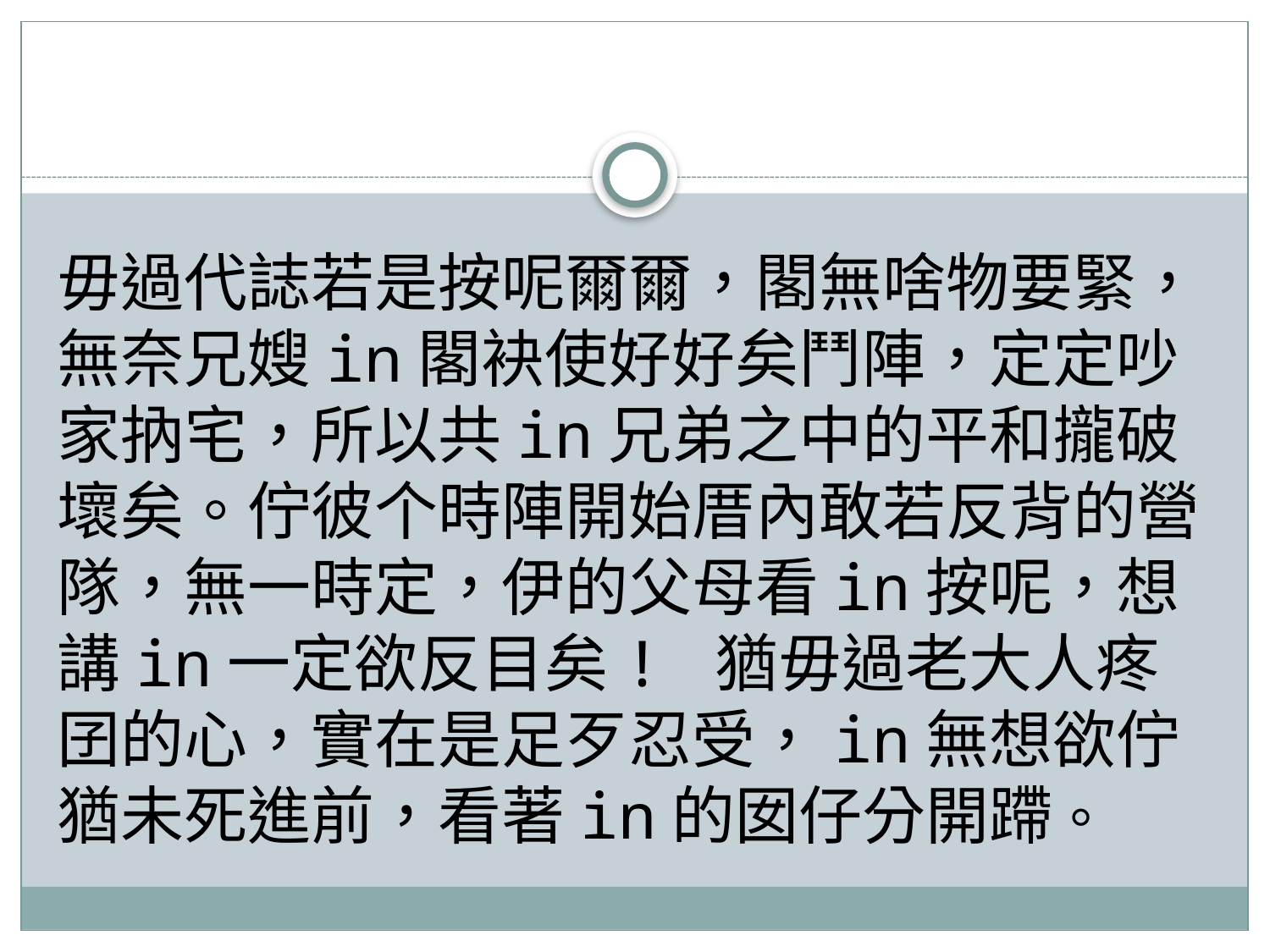

#
毋過代誌若是按呢爾爾，閣無啥物要緊，無奈兄嫂in閣袂使好好矣鬥陣，定定吵家抐宅，所以共in兄弟之中的平和攏破壞矣。佇彼个時陣開始厝內敢若反背的營隊，無一時定，伊的父母看in按呢，想講in一定欲反目矣! 猶毋過老大人疼囝的心，實在是足歹忍受，in無想欲佇猶未死進前，看著in的囡仔分開蹛。